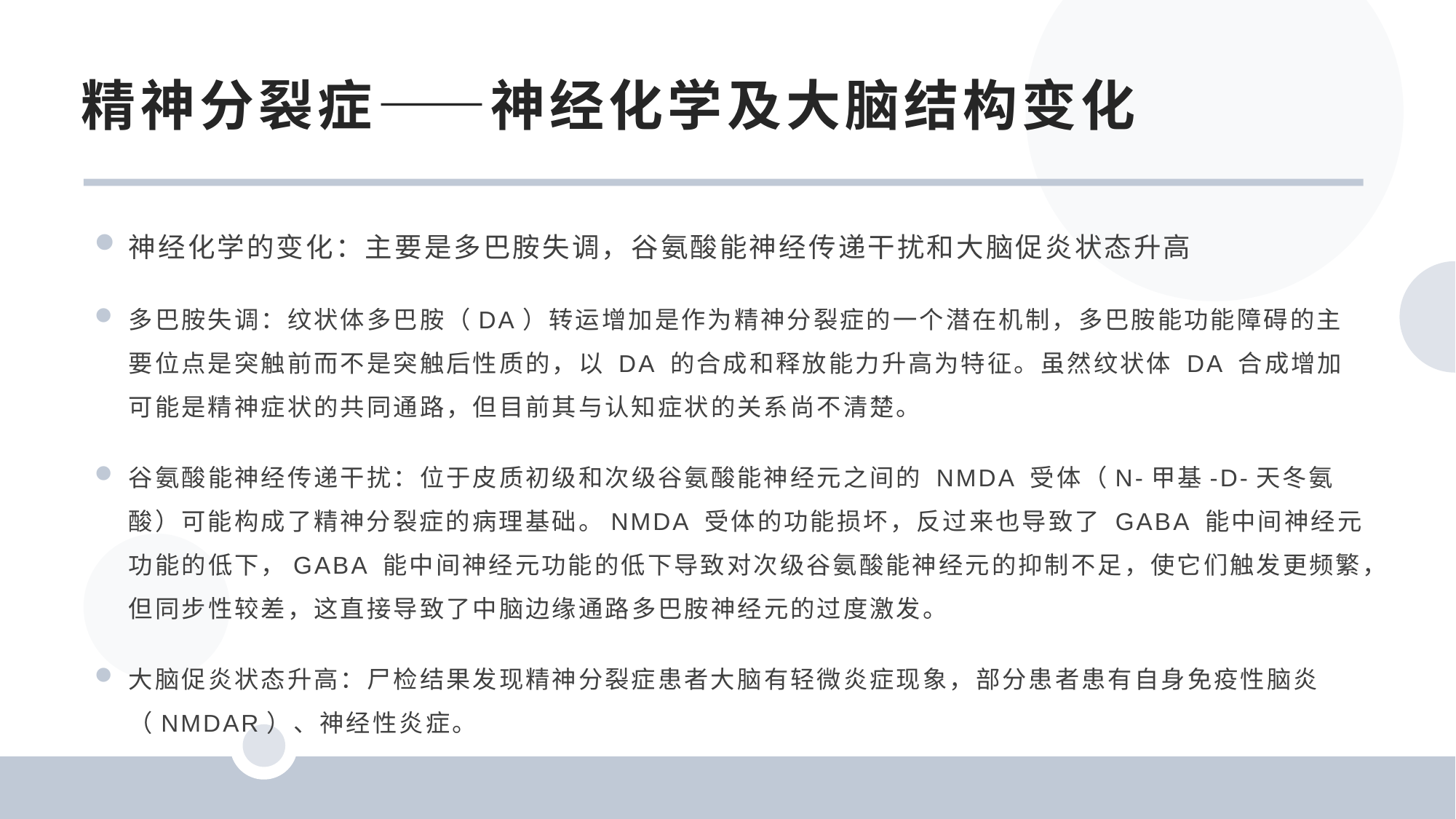

精神分裂症——神经化学及大脑结构变化

神经化学的变化：主要是多巴胺失调，谷氨酸能神经传递干扰和大脑促炎状态升高
多巴胺失调：纹状体多巴胺（DA）转运增加是作为精神分裂症的一个潜在机制，多巴胺能功能障碍的主要位点是突触前而不是突触后性质的，以 DA 的合成和释放能力升高为特征。虽然纹状体 DA 合成增加可能是精神症状的共同通路，但目前其与认知症状的关系尚不清楚。
谷氨酸能神经传递干扰：位于皮质初级和次级谷氨酸能神经元之间的 NMDA 受体（N-甲基-D-天冬氨酸）可能构成了精神分裂症的病理基础。NMDA 受体的功能损坏，反过来也导致了 GABA 能中间神经元功能的低下，GABA 能中间神经元功能的低下导致对次级谷氨酸能神经元的抑制不足，使它们触发更频繁，但同步性较差，这直接导致了中脑边缘通路多巴胺神经元的过度激发。
大脑促炎状态升高：尸检结果发现精神分裂症患者大脑有轻微炎症现象，部分患者患有自身免疫性脑炎（NMDAR）、神经性炎症。